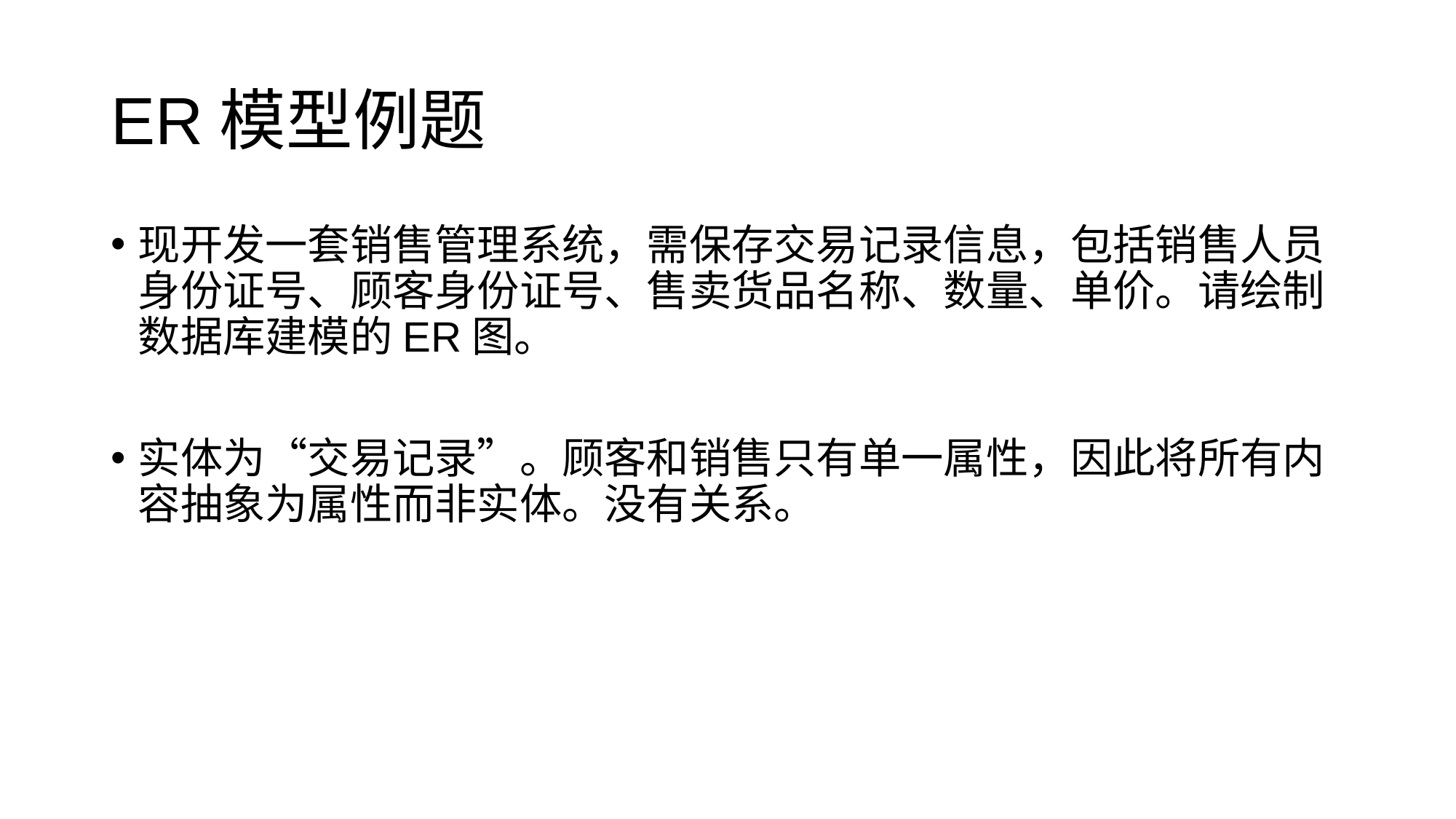

# ER模型例题
现开发一套销售管理系统，需保存交易记录信息，包括销售人员身份证号、顾客身份证号、售卖货品名称、数量、单价。请绘制数据库建模的ER图。

实体为“交易记录”。顾客和销售只有单一属性，因此将所有内容抽象为属性而非实体。没有关系。